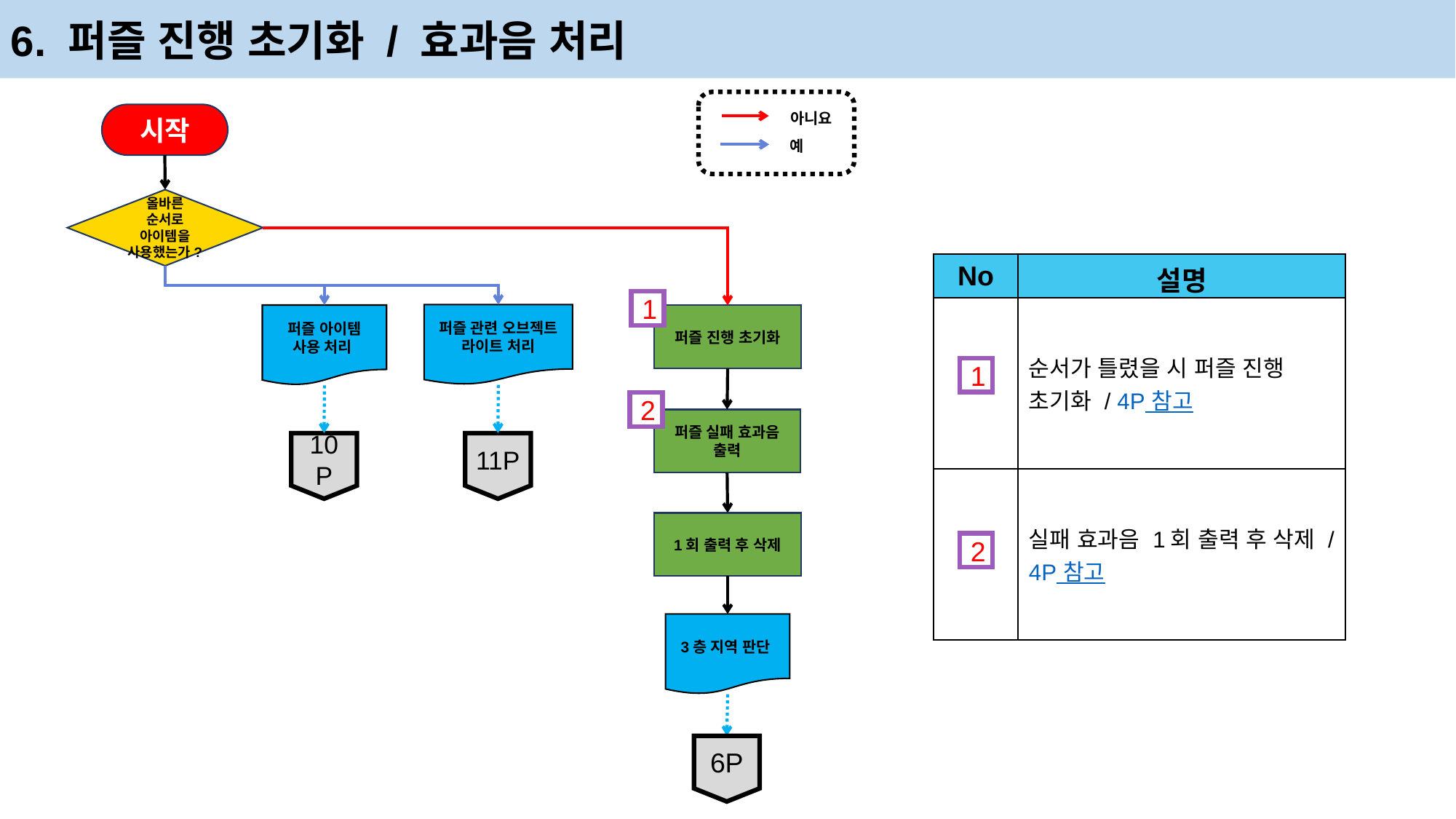

6. 퍼즐 진행 초기화 / 효과음 처리

아니요

예

시작
올바른 순서로 아이템을 사용했는가?
| No | 설명 |
| --- | --- |
|  | 순서가 틀렸을 시 퍼즐 진행 초기화 / 4P 참고 |
|  | 실패 효과음 1회 출력 후 삭제 / 4P 참고 |
1
퍼즐 관련 오브젝트 라이트 처리
퍼즐 아이템
사용 처리
퍼즐 진행 초기화
1
2
퍼즐 실패 효과음 출력
10P
11P
1회 출력 후 삭제
2
3층 지역 판단
6P